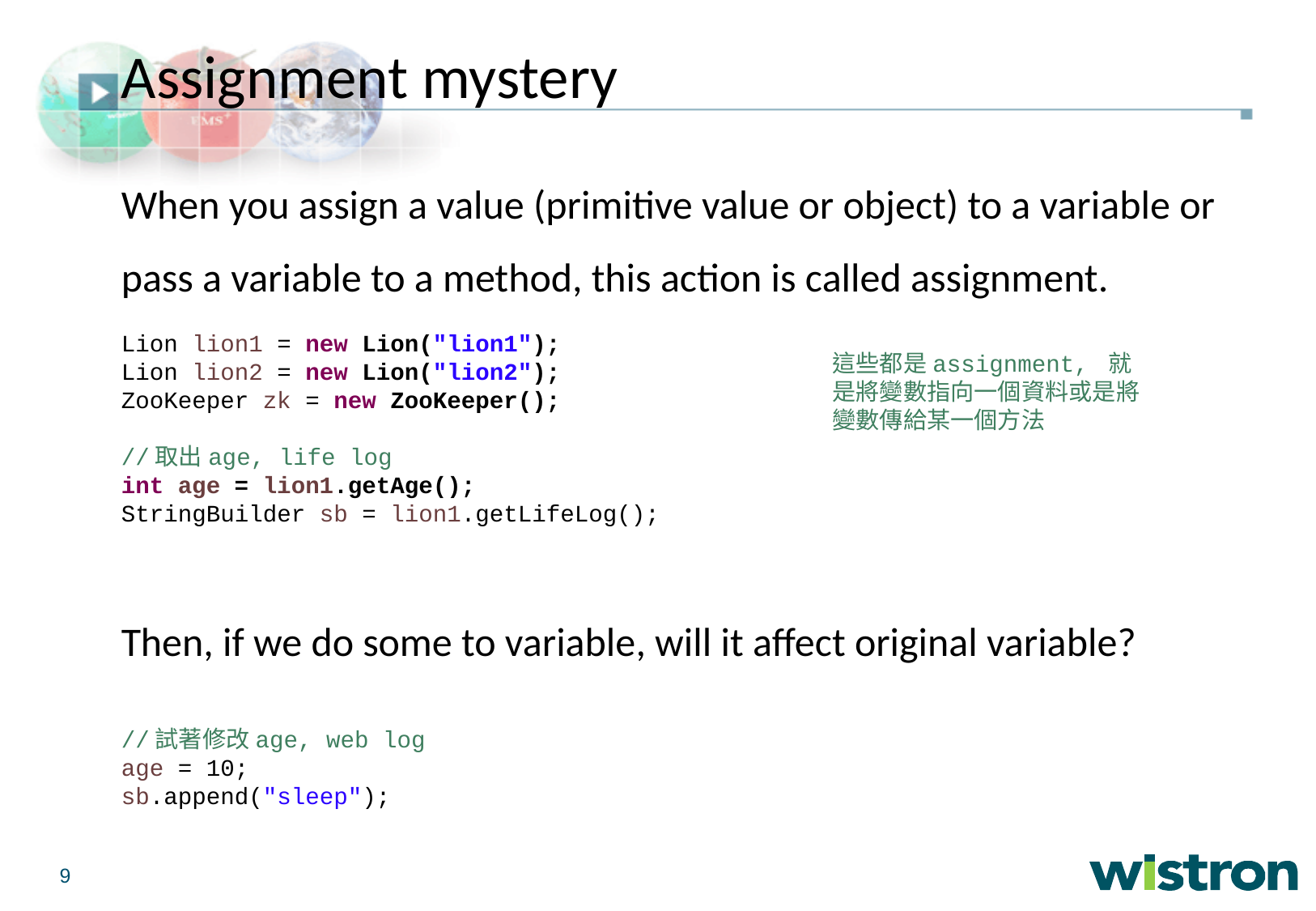

Assignment mystery
When you assign a value (primitive value or object) to a variable or pass a variable to a method, this action is called assignment.

Then, if we do some to variable, will it affect original variable?
Lion lion1 = new Lion("lion1");
Lion lion2 = new Lion("lion2");
ZooKeeper zk = new ZooKeeper();

//取出age, life log
int age = lion1.getAge();
StringBuilder sb = lion1.getLifeLog();

//試著修改age, web log
age = 10;
sb.append("sleep");

這些都是assignment, 就是將變數指向一個資料或是將變數傳給某一個方法